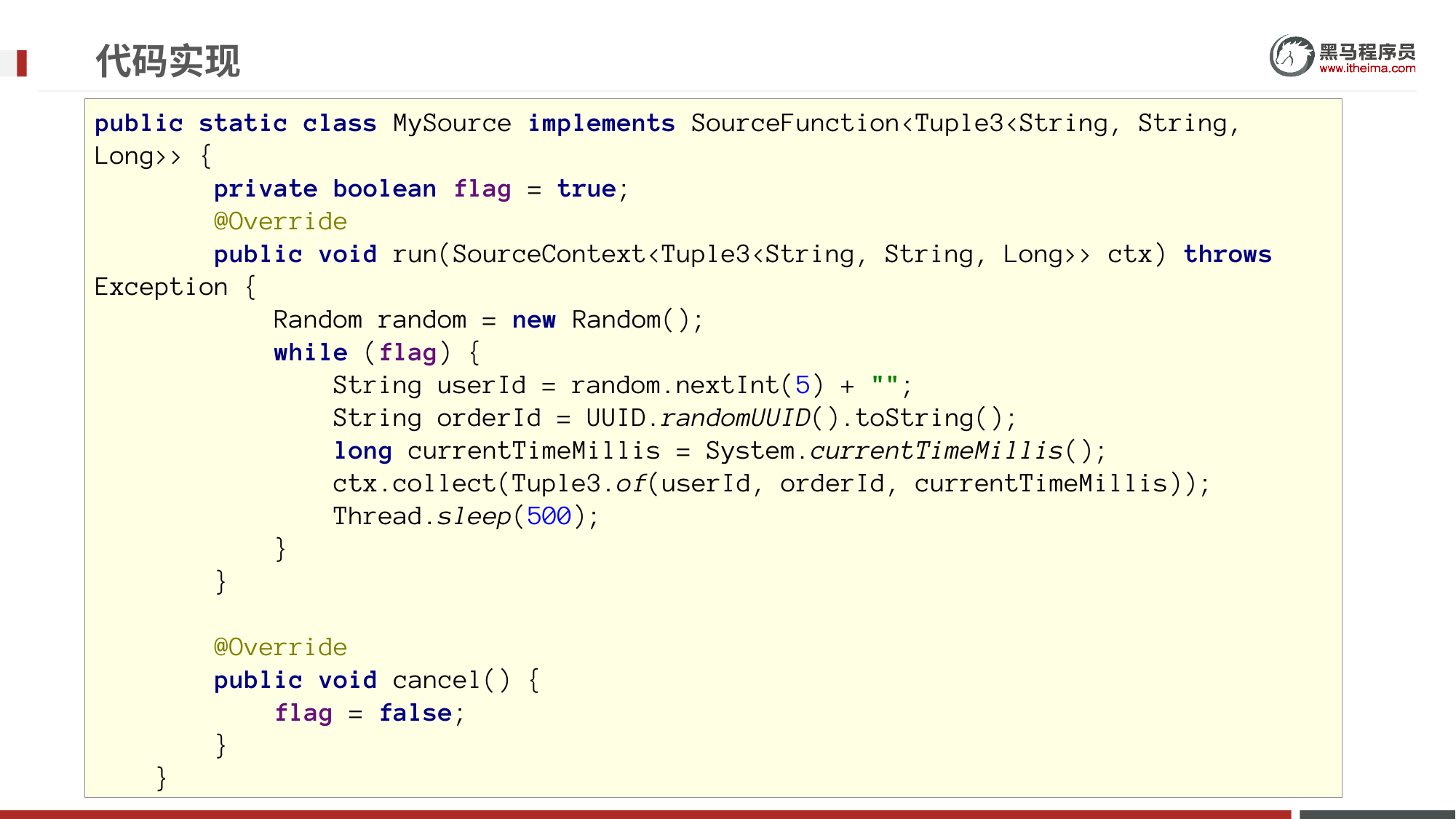

# 代码实现
public static class MySource implements SourceFunction<Tuple3<String, String, Long>> {
        private boolean flag = true;
        @Override
        public void run(SourceContext<Tuple3<String, String, Long>> ctx) throws Exception {
            Random random = new Random();
            while (flag) {
                String userId = random.nextInt(5) + "";
                String orderId = UUID.randomUUID().toString();
                long currentTimeMillis = System.currentTimeMillis();
                ctx.collect(Tuple3.of(userId, orderId, currentTimeMillis));
                Thread.sleep(500);
            }
        }
        @Override
        public void cancel() {
            flag = false;
        }
    }